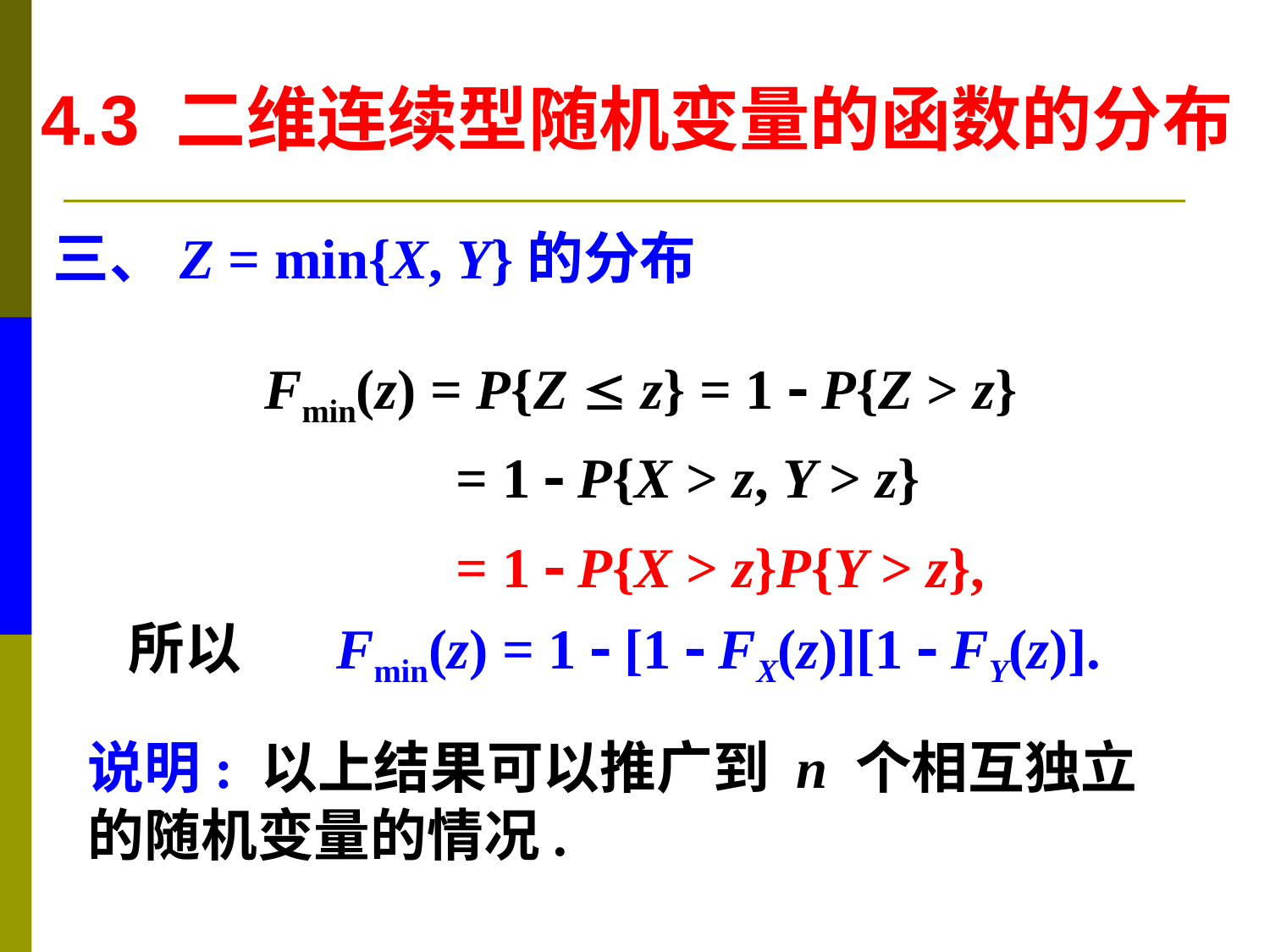

4.3 二维连续型随机变量的函数的分布
三、Z = min{X, Y}的分布
Fmin(z) = P{Z ≤ z} = 1 − P{Z > z}
= 1 − P{X > z, Y > z}
= 1 − P{X > z}P{Y > z},
Fmin(z) = 1 − [1 − FX(z)][1 − FY(z)].
所以
说明: 以上结果可以推广到 n 个相互独立
的随机变量的情况.